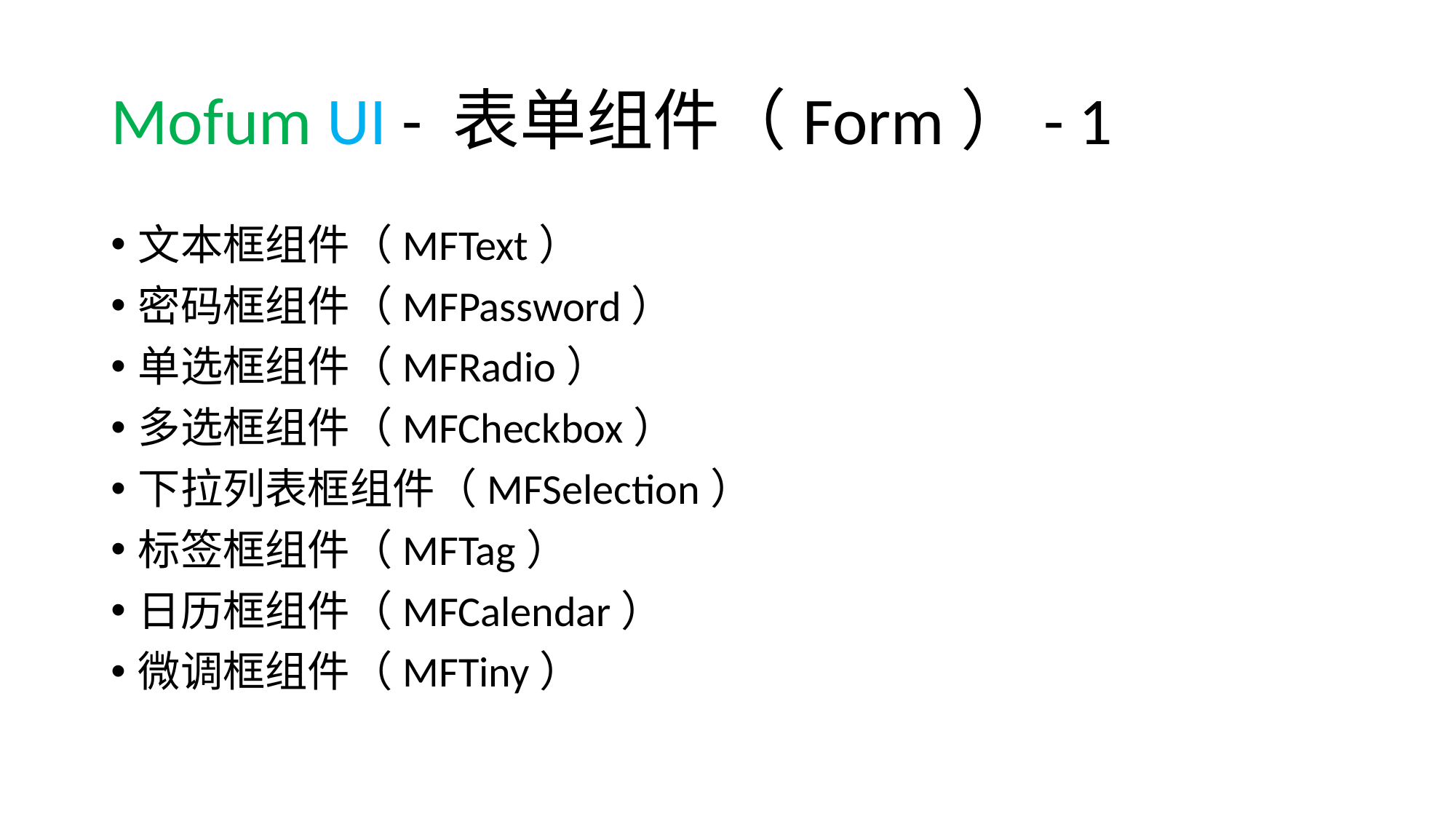

# Mofum UI - 表单组件（Form）- 1
文本框组件（MFText）
密码框组件（MFPassword）
单选框组件（MFRadio）
多选框组件（MFCheckbox）
下拉列表框组件（MFSelection）
标签框组件（MFTag）
日历框组件（MFCalendar）
微调框组件（MFTiny）